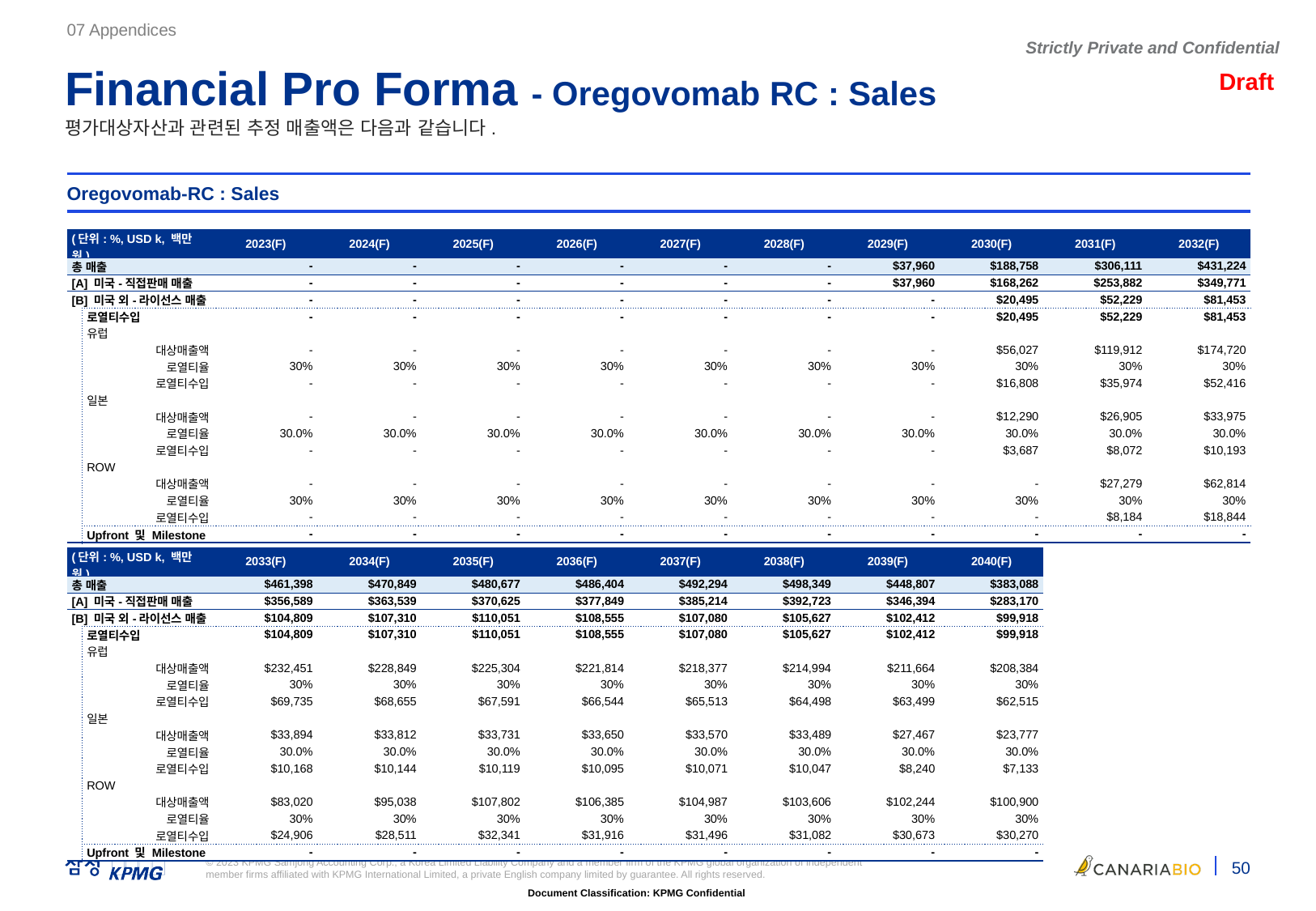

07 Appendices

Financial Pro Forma - Oregovomab RC : Sales
평가대상자산과 관련된 추정 매출액은 다음과 같습니다.
Oregovomab-RC : Sales
| (단위: %, USD k, 백만원) |  | 2023(F) | 2024(F) | 2025(F) | 2026(F) | 2027(F) | 2028(F) | 2029(F) | 2030(F) | 2031(F) | 2032(F) |
| --- | --- | --- | --- | --- | --- | --- | --- | --- | --- | --- | --- |
| 총 매출 |  | - | - | - | - | - | - | $37,960 | $188,758 | $306,111 | $431,224 |
| [A] 미국-직접판매 매출 |  | - | - | - | - | - | - | $37,960 | $168,262 | $253,882 | $349,771 |
| [B] 미국 외-라이선스 매출 |  | - | - | - | - | - | - | - | $20,495 | $52,229 | $81,453 |
|  | 로열티수입 | - | - | - | - | - | - | - | $20,495 | $52,229 | $81,453 |
|  | 유럽 |  |  |  |  |  |  |  |  |  |  |
|  | 대상매출액 | - | - | - | - | - | - | - | $56,027 | $119,912 | $174,720 |
|  | 로열티율 | 30% | 30% | 30% | 30% | 30% | 30% | 30% | 30% | 30% | 30% |
|  | 로열티수입 | - | - | - | - | - | - | - | $16,808 | $35,974 | $52,416 |
|  | 일본 |  |  |  |  |  |  |  |  |  |  |
|  | 대상매출액 | - | - | - | - | - | - | - | $12,290 | $26,905 | $33,975 |
|  | 로열티율 | 30.0% | 30.0% | 30.0% | 30.0% | 30.0% | 30.0% | 30.0% | 30.0% | 30.0% | 30.0% |
|  | 로열티수입 | - | - | - | - | - | - | - | $3,687 | $8,072 | $10,193 |
|  | ROW |  |  |  |  |  |  |  |  |  |  |
|  | 대상매출액 | - | - | - | - | - | - | - | - | $27,279 | $62,814 |
|  | 로열티율 | 30% | 30% | 30% | 30% | 30% | 30% | 30% | 30% | 30% | 30% |
|  | 로열티수입 | - | - | - | - | - | - | - | - | $8,184 | $18,844 |
|  | Upfront 및 Milestone | - | - | - | - | - | - | - | - | - | - |
| (단위: %, USD k, 백만원) |  | 2033(F) | 2034(F) | 2035(F) | 2036(F) | 2037(F) | 2038(F) | 2039(F) | 2040(F) |
| --- | --- | --- | --- | --- | --- | --- | --- | --- | --- |
| 총 매출 |  | $461,398 | $470,849 | $480,677 | $486,404 | $492,294 | $498,349 | $448,807 | $383,088 |
| [A] 미국-직접판매 매출 |  | $356,589 | $363,539 | $370,625 | $377,849 | $385,214 | $392,723 | $346,394 | $283,170 |
| [B] 미국 외-라이선스 매출 |  | $104,809 | $107,310 | $110,051 | $108,555 | $107,080 | $105,627 | $102,412 | $99,918 |
|  | 로열티수입 | $104,809 | $107,310 | $110,051 | $108,555 | $107,080 | $105,627 | $102,412 | $99,918 |
|  | 유럽 |  |  |  |  |  |  |  |  |
|  | 대상매출액 | $232,451 | $228,849 | $225,304 | $221,814 | $218,377 | $214,994 | $211,664 | $208,384 |
|  | 로열티율 | 30% | 30% | 30% | 30% | 30% | 30% | 30% | 30% |
|  | 로열티수입 | $69,735 | $68,655 | $67,591 | $66,544 | $65,513 | $64,498 | $63,499 | $62,515 |
|  | 일본 |  |  |  |  |  |  |  |  |
|  | 대상매출액 | $33,894 | $33,812 | $33,731 | $33,650 | $33,570 | $33,489 | $27,467 | $23,777 |
|  | 로열티율 | 30.0% | 30.0% | 30.0% | 30.0% | 30.0% | 30.0% | 30.0% | 30.0% |
|  | 로열티수입 | $10,168 | $10,144 | $10,119 | $10,095 | $10,071 | $10,047 | $8,240 | $7,133 |
|  | ROW |  |  |  |  |  |  |  |  |
|  | 대상매출액 | $83,020 | $95,038 | $107,802 | $106,385 | $104,987 | $103,606 | $102,244 | $100,900 |
|  | 로열티율 | 30% | 30% | 30% | 30% | 30% | 30% | 30% | 30% |
|  | 로열티수입 | $24,906 | $28,511 | $32,341 | $31,916 | $31,496 | $31,082 | $30,673 | $30,270 |
|  | Upfront 및 Milestone | - | - | - | - | - | - | - | - |